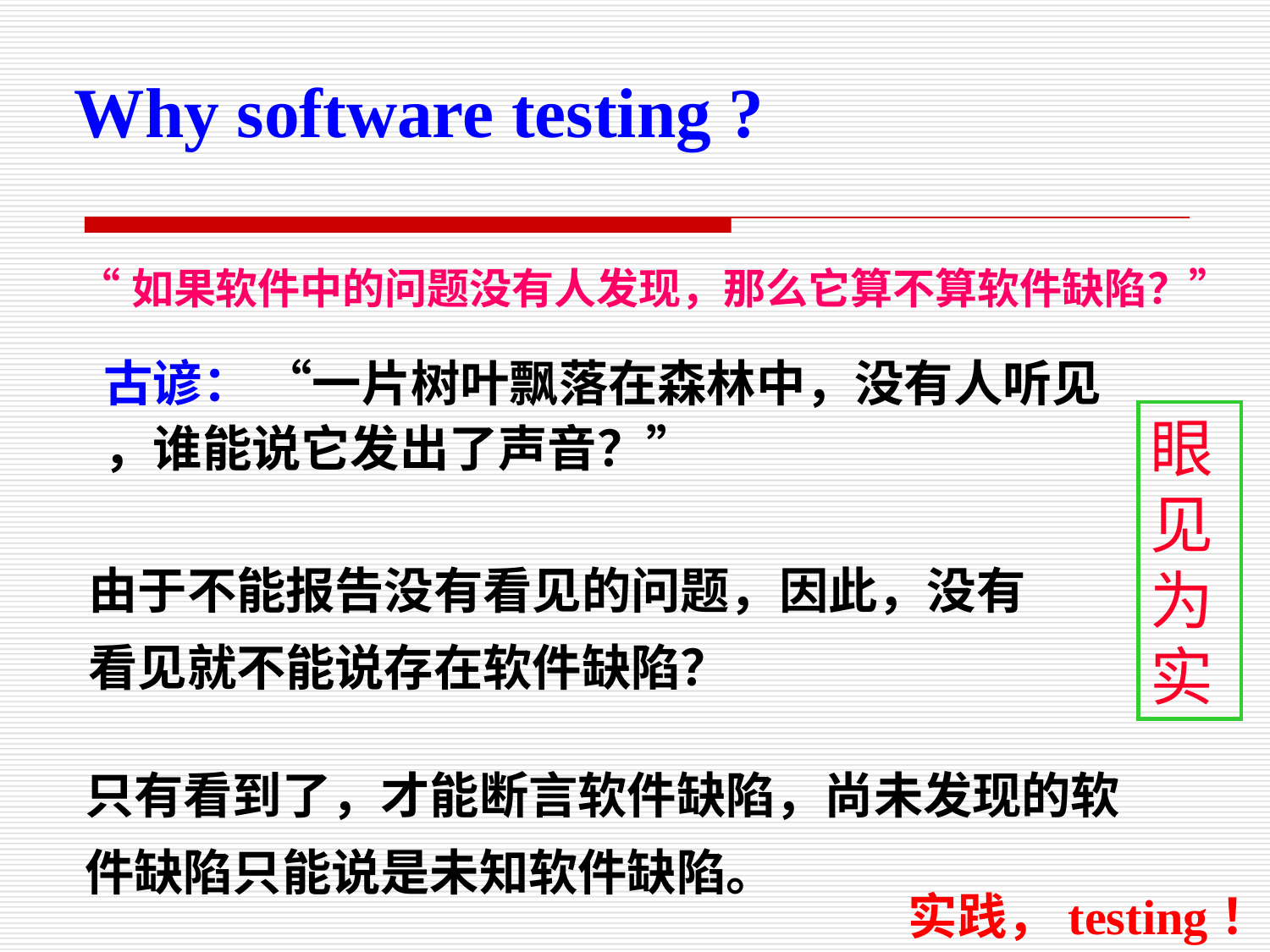

Why software testing ?
“如果软件中的问题没有人发现，那么它算不算软件缺陷？”
古谚： “一片树叶飘落在森林中，没有人听见
，谁能说它发出了声音？”
眼
见
为
实
由于不能报告没有看见的问题，因此，没有看见就不能说存在软件缺陷？
只有看到了，才能断言软件缺陷，尚未发现的软件缺陷只能说是未知软件缺陷。
实践，testing！